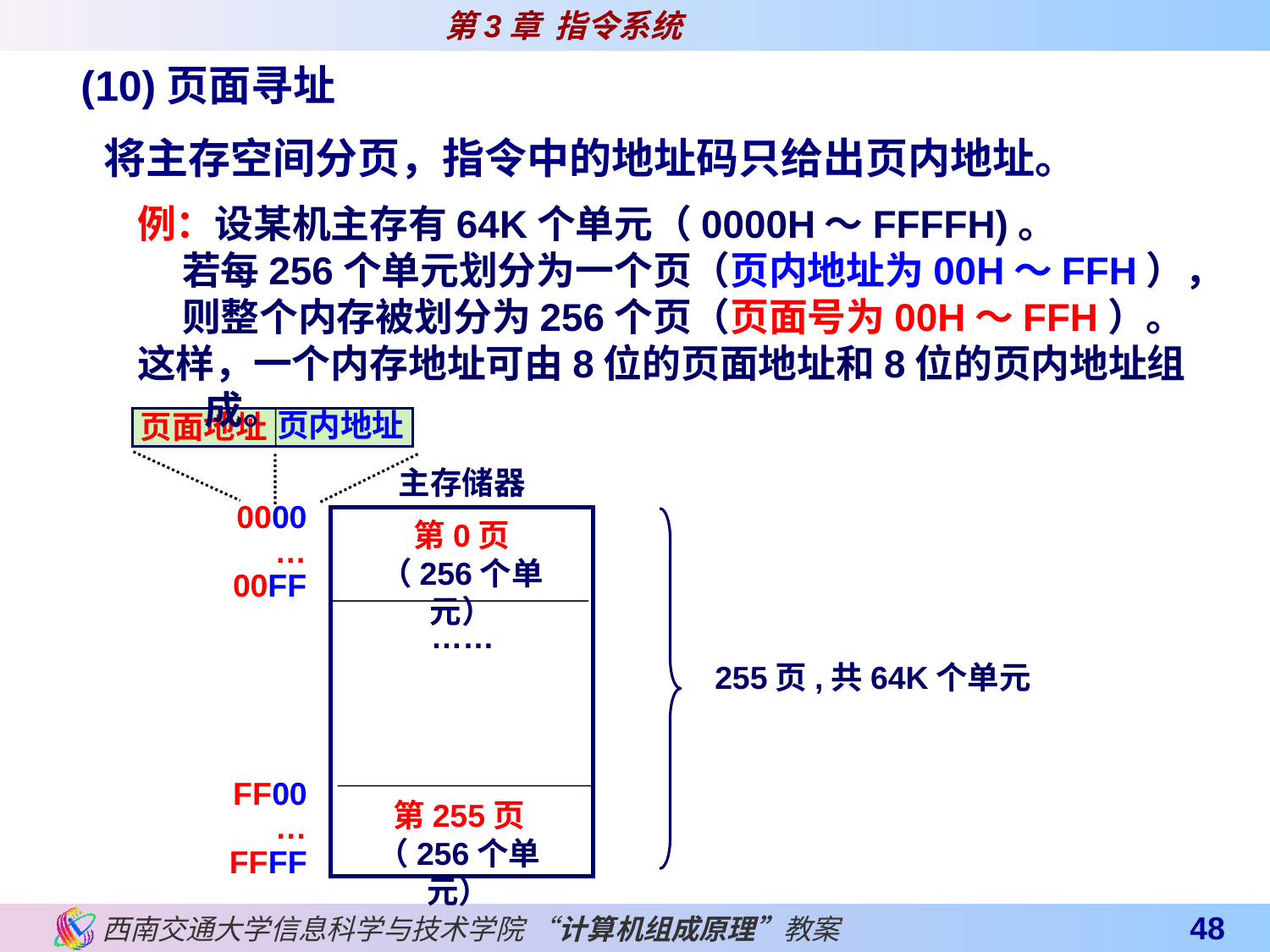

(10)页面寻址
    将主存空间分页，指令中的地址码只给出页内地址。
例：设某机主存有64K个单元（0000H～FFFFH)。
    若每256个单元划分为一个页（页内地址为00H～FFH），
    则整个内存被划分为256个页（页面号为00H～FFH）。
这样，一个内存地址可由8位的页面地址和8位的页内地址组成。

页内地址
页面地址

主存储器
0000
 …
00FF

第0页
（256个单元）

……

255页,共64K个单元
FF00
 …
FFFF

第255页
（256个单元）